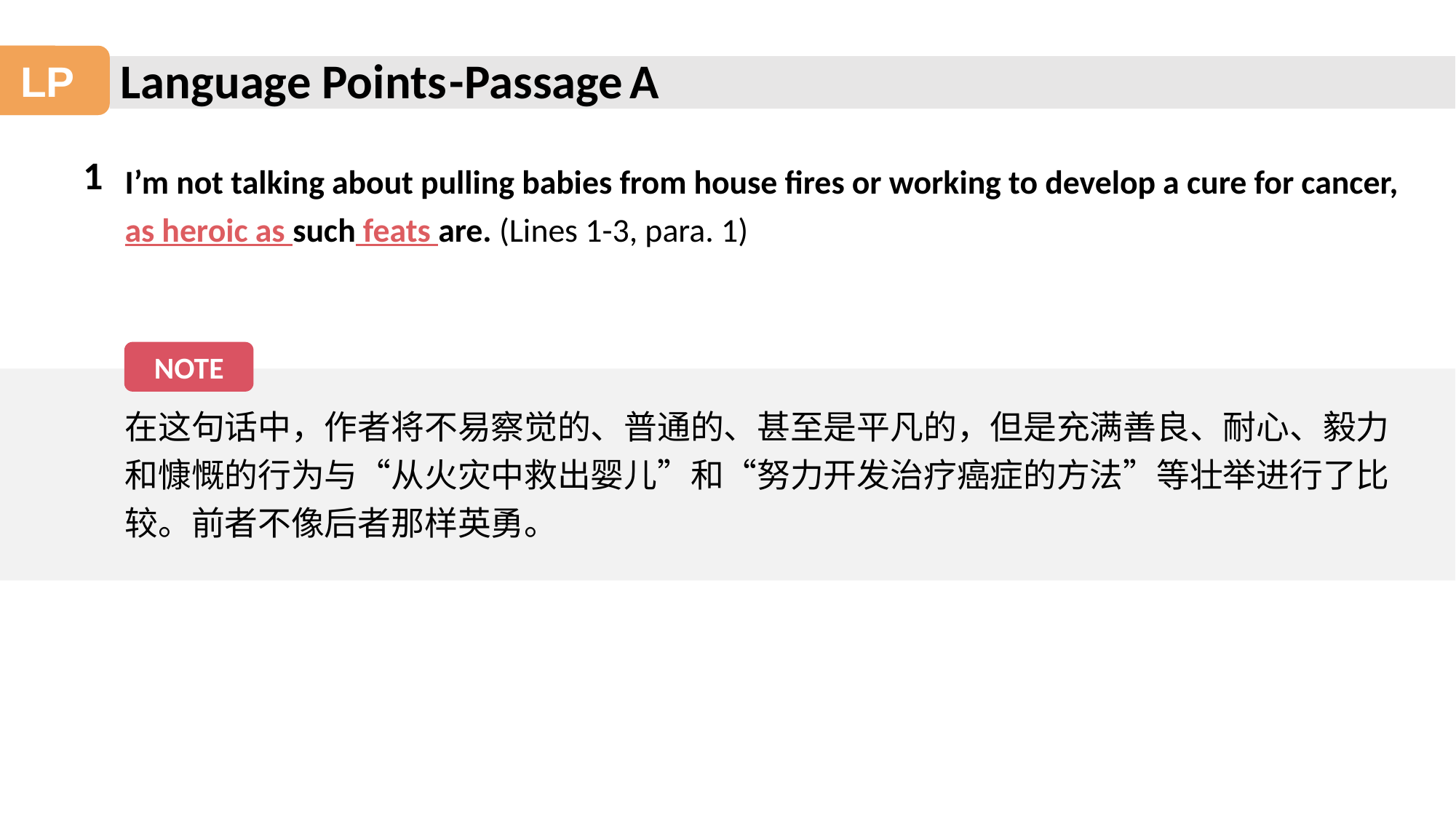

Language Points
-Passage A
LP

1
I’m not talking about pulling babies from house fires or working to develop a cure for cancer, as heroic as such feats are. (Lines 1-3, para. 1)
NOTE

在这句话中，作者将不易察觉的、普通的、甚至是平凡的，但是充满善良、耐心、毅力和慷慨的行为与“从火灾中救出婴儿”和“努力开发治疗癌症的方法”等壮举进行了比较。前者不像后者那样英勇。